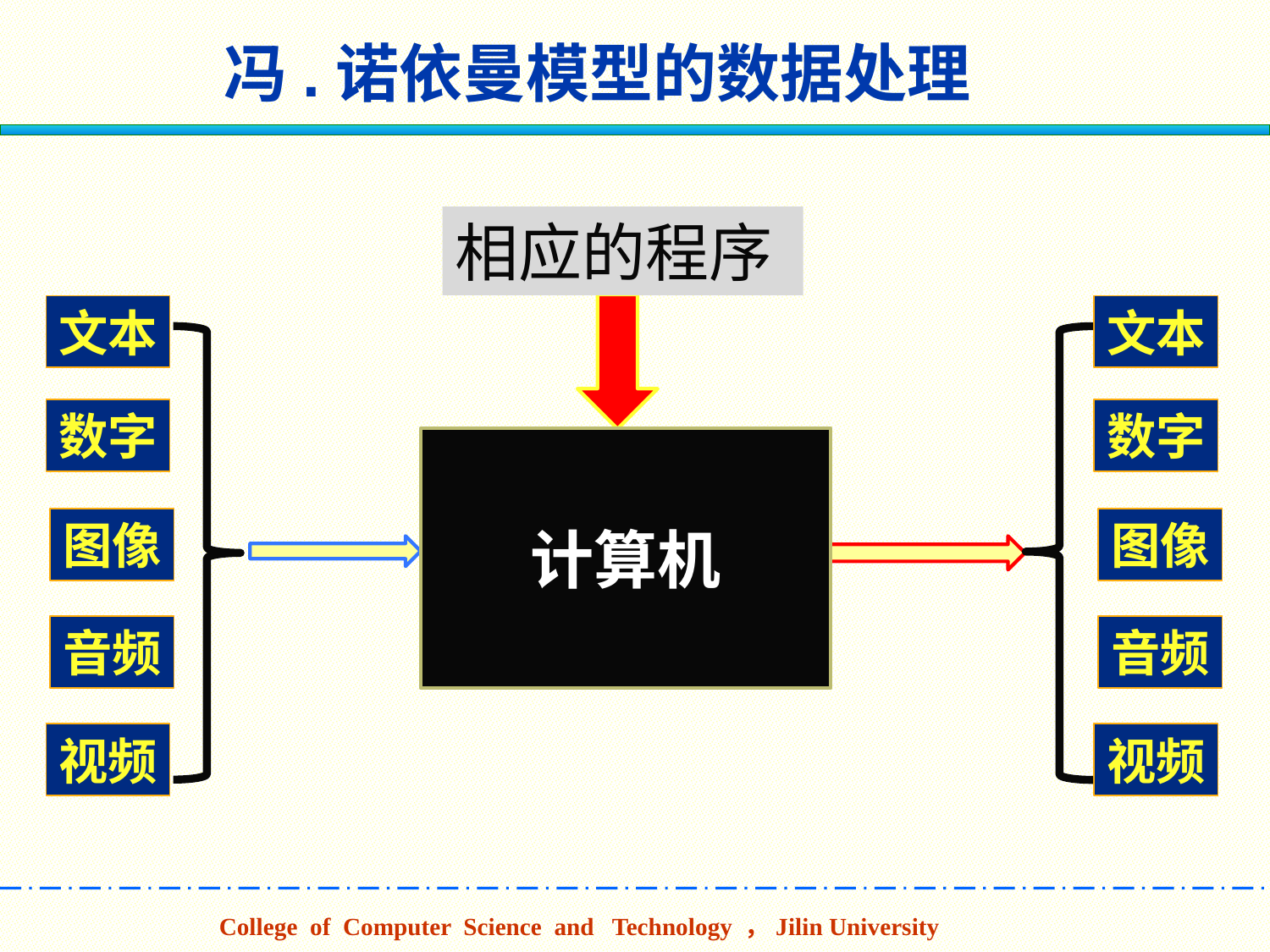

# 冯.诺依曼模型的数据处理
相应的程序

文本
文本

数字
数字
计算机
图像
图像

音频
音频
视频
视频